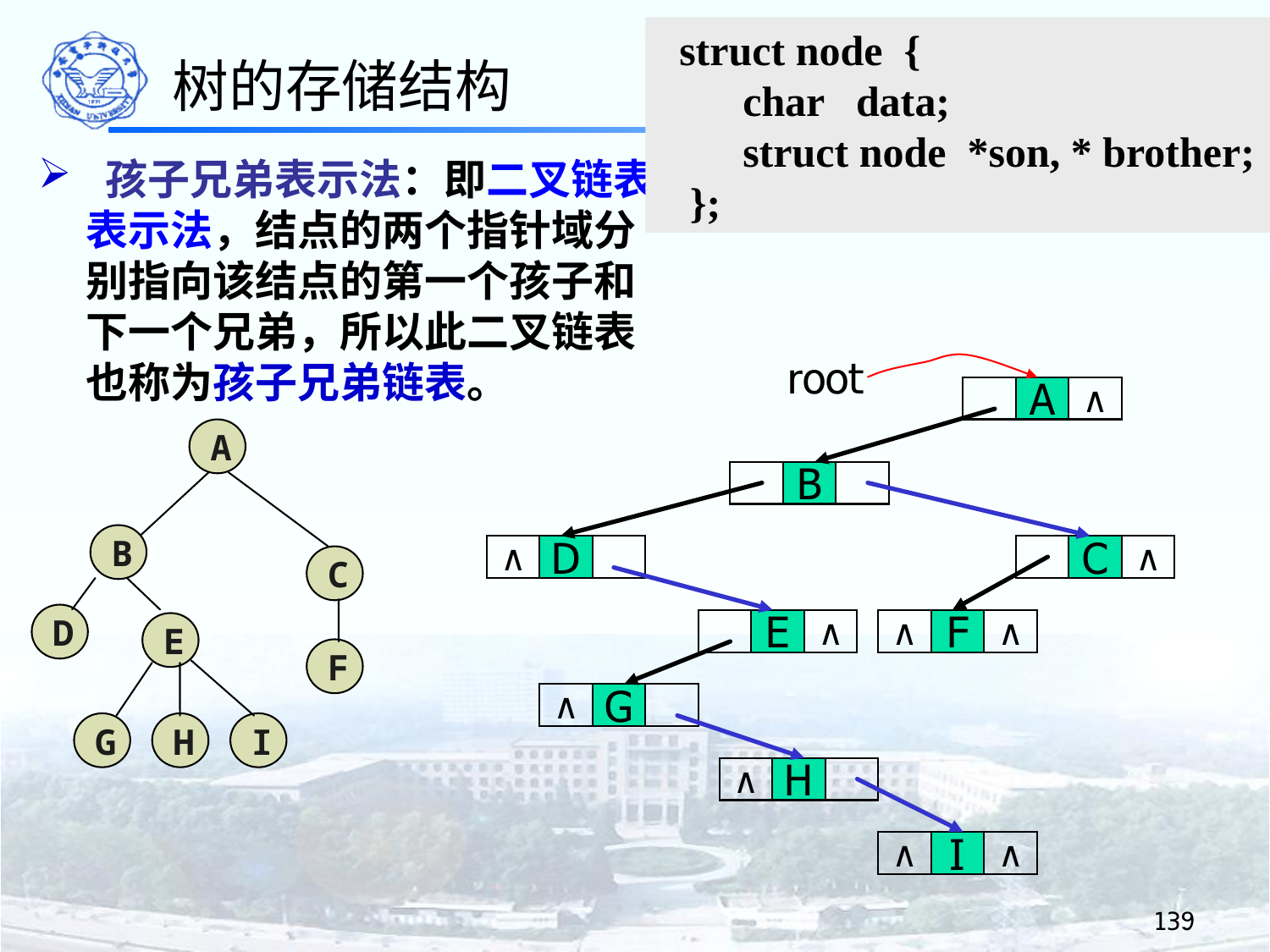

树的存储结构
  struct node  {
        char   data;
        struct node  *son, * brother;
   };
 孩子兄弟表示法：即二叉链表表示法，结点的两个指针域分别指向该结点的第一个孩子和下一个兄弟，所以此二叉链表也称为孩子兄弟链表。
root

A
∧

A

B

C

D

E

F

G

H

I

B

∧
D

C
∧

E
∧
∧
F
∧

∧
G

∧
H

∧
I
∧
139